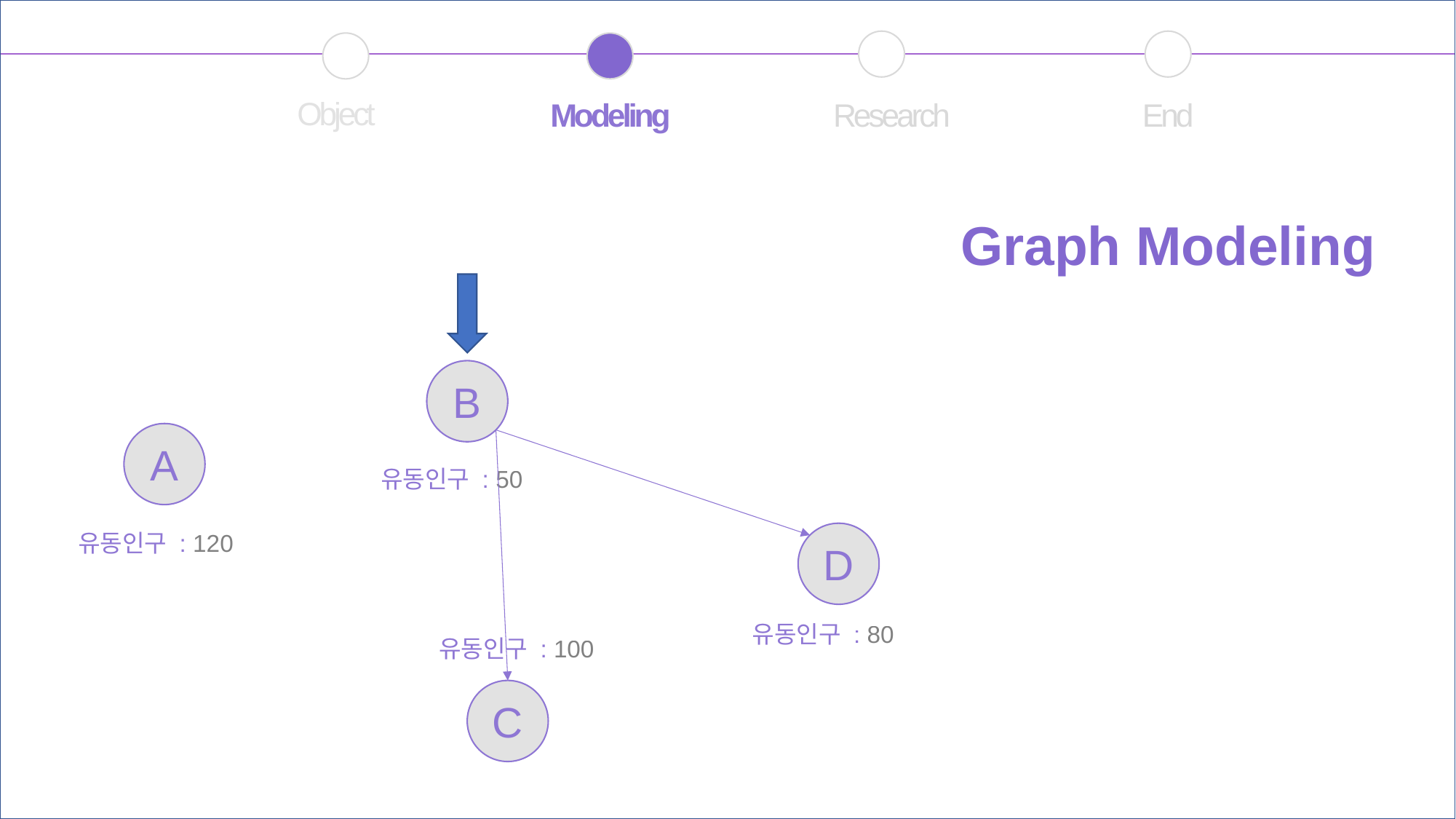

Object
Modeling
Research
End
Graph Modeling

B
A
유동인구 : 50
유동인구 : 120
D
유동인구 : 80
유동인구 : 100
C